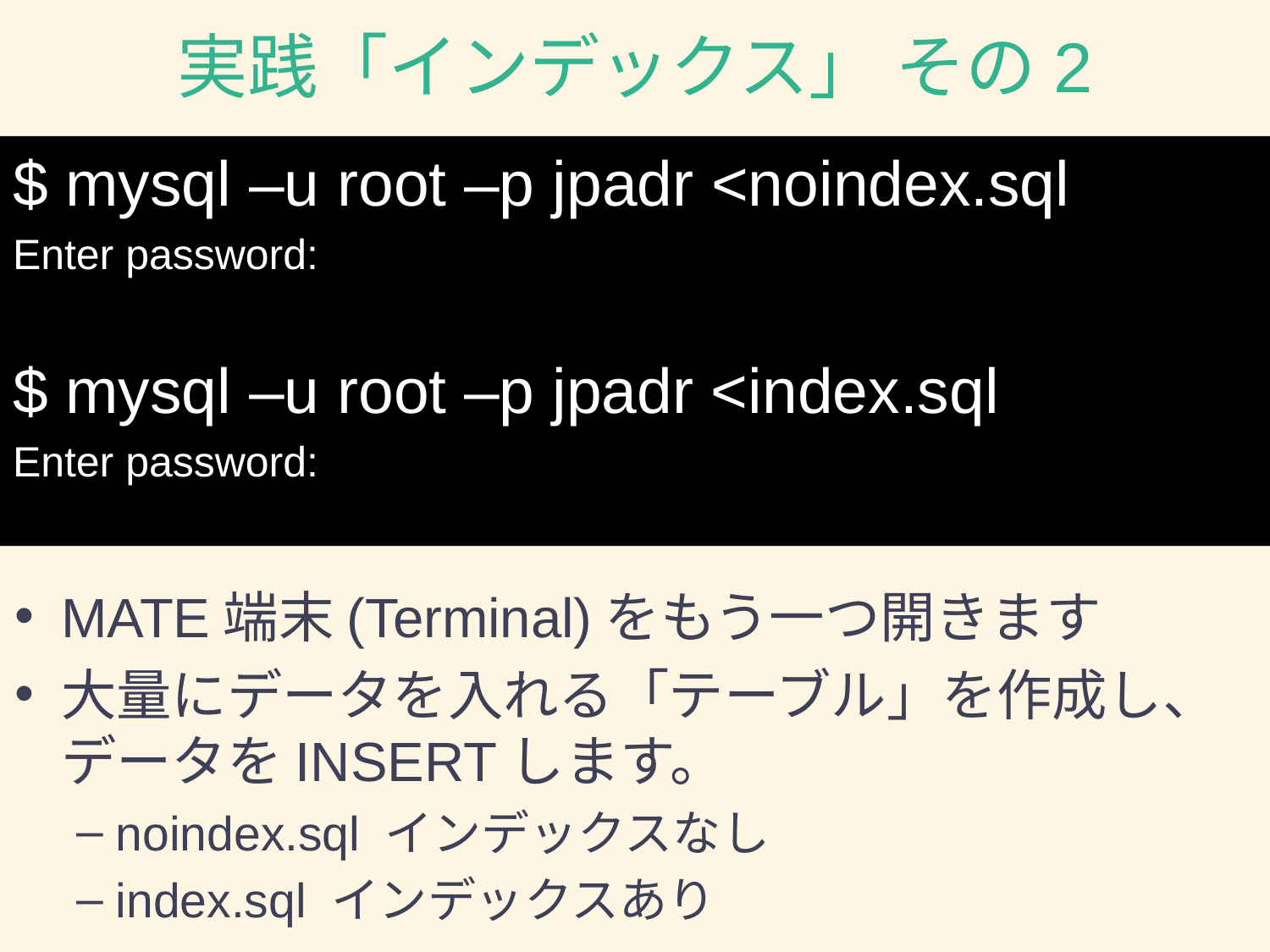

# 実践「インデックス」 その2
$ mysql –u root –p jpadr <noindex.sql
Enter password:

$ mysql –u root –p jpadr <index.sql
Enter password:
MATE端末(Terminal)をもう一つ開きます
大量にデータを入れる「テーブル」を作成し、データをINSERTします。
noindex.sql インデックスなし
index.sql インデックスあり